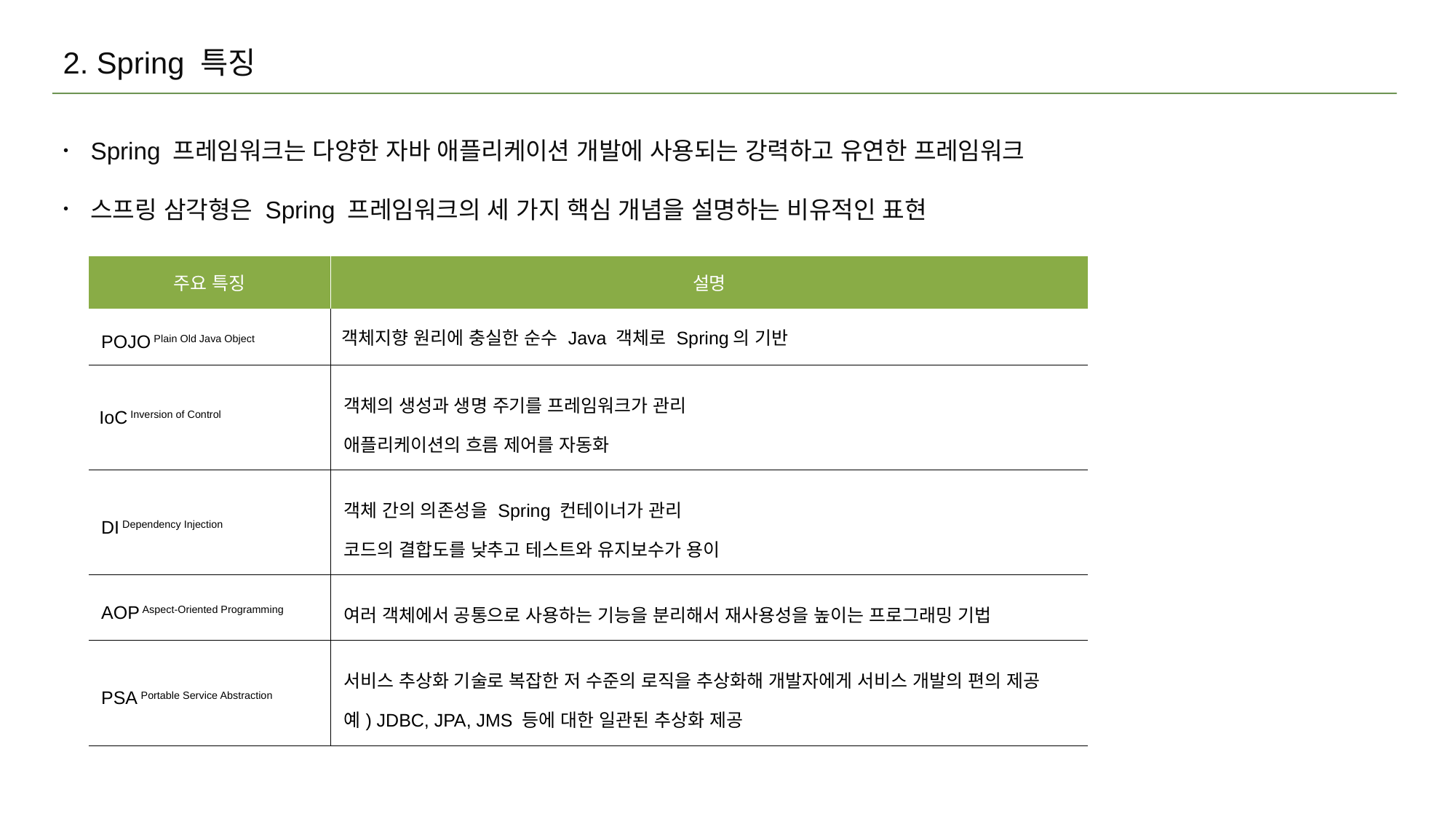

# 2. Spring 특징
Spring 프레임워크는 다양한 자바 애플리케이션 개발에 사용되는 강력하고 유연한 프레임워크
스프링 삼각형은 Spring 프레임워크의 세 가지 핵심 개념을 설명하는 비유적인 표현
| 주요 특징 | 설명 |
| --- | --- |
| POJO Plain Old Java Object | 객체지향 원리에 충실한 순수 Java 객체로 Spring의 기반 |
| IoC Inversion of Control | 객체의 생성과 생명 주기를 프레임워크가 관리 애플리케이션의 흐름 제어를 자동화 |
| DI Dependency Injection | 객체 간의 의존성을 Spring 컨테이너가 관리 코드의 결합도를 낮추고 테스트와 유지보수가 용이 |
| AOP Aspect-Oriented Programming | 여러 객체에서 공통으로 사용하는 기능을 분리해서 재사용성을 높이는 프로그래밍 기법 |
| PSA Portable Service Abstraction | 서비스 추상화 기술로 복잡한 저 수준의 로직을 추상화해 개발자에게 서비스 개발의 편의 제공 예) JDBC, JPA, JMS 등에 대한 일관된 추상화 제공 |